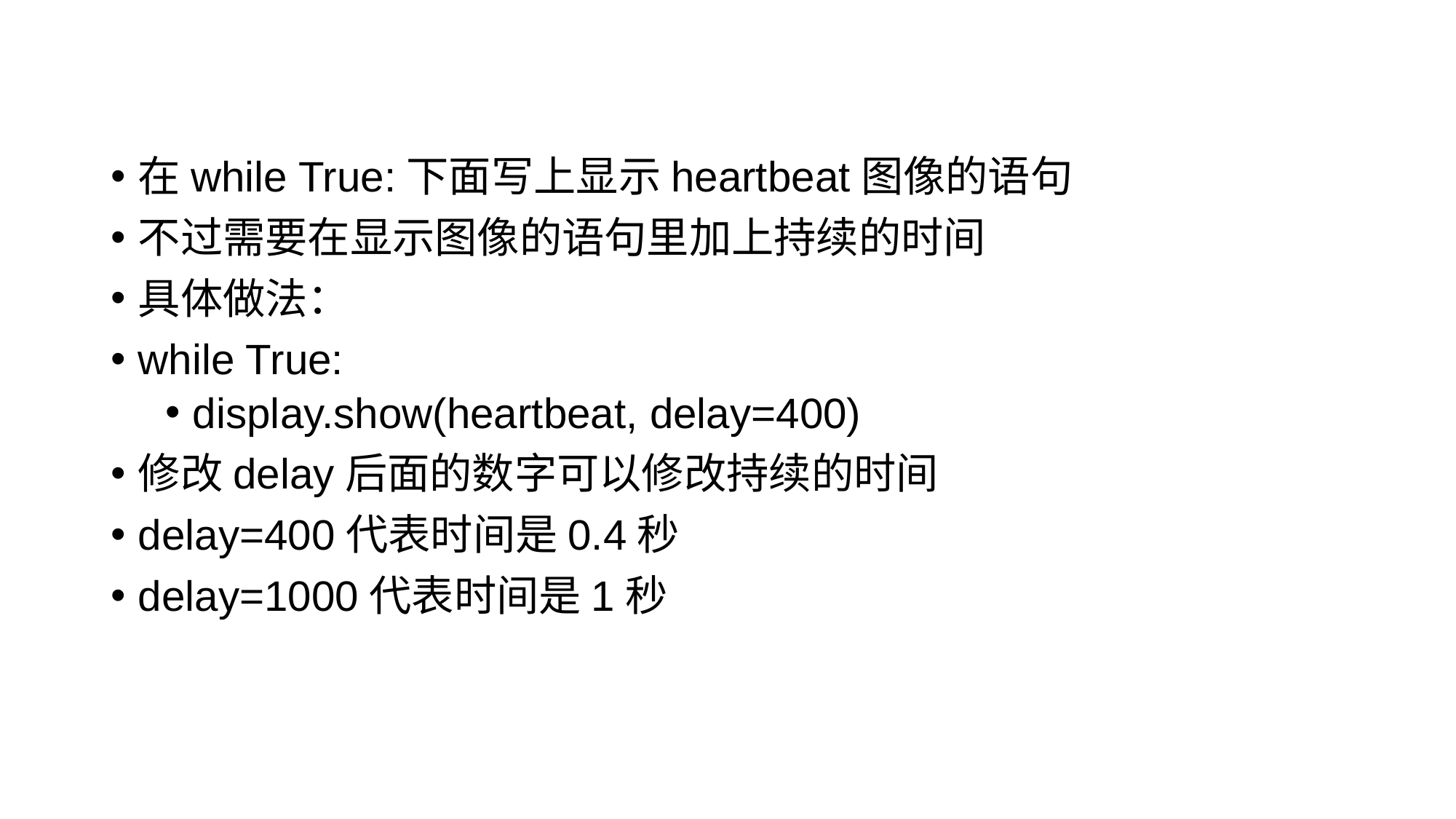

在while True:下面写上显示heartbeat图像的语句
不过需要在显示图像的语句里加上持续的时间
具体做法：
while True:
display.show(heartbeat, delay=400)
修改delay后面的数字可以修改持续的时间
delay=400代表时间是0.4秒
delay=1000代表时间是1秒